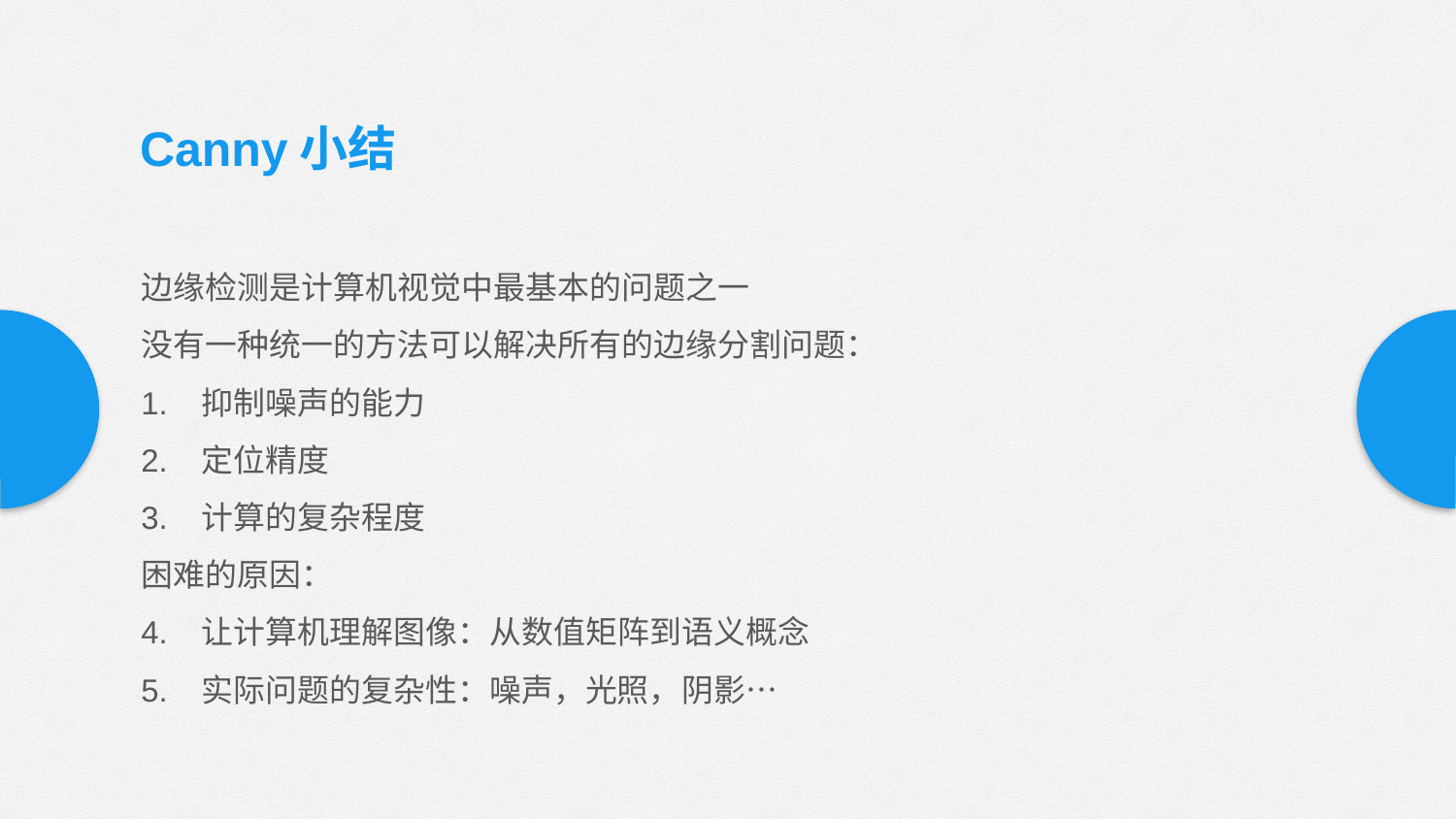

Canny小结
边缘检测是计算机视觉中最基本的问题之一
没有一种统一的方法可以解决所有的边缘分割问题：
抑制噪声的能力
定位精度
计算的复杂程度
困难的原因：
让计算机理解图像：从数值矩阵到语义概念
实际问题的复杂性：噪声，光照，阴影…